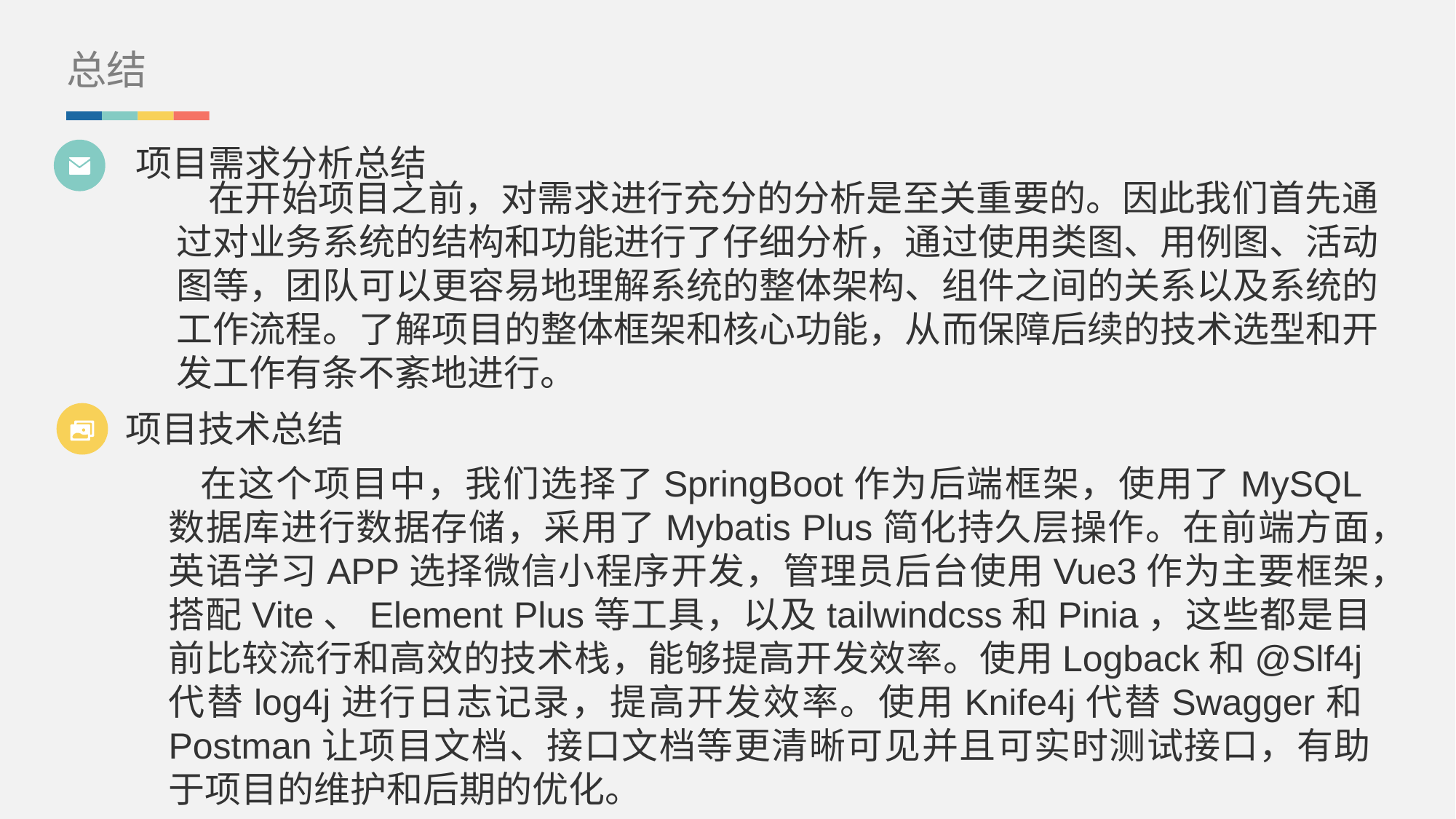

总结

项目需求分析总结

在开始项目之前，对需求进行充分的分析是至关重要的。因此我们首先通过对业务系统的结构和功能进行了仔细分析，通过使用类图、用例图、活动图等，团队可以更容易地理解系统的整体架构、组件之间的关系以及系统的工作流程。了解项目的整体框架和核心功能，从而保障后续的技术选型和开发工作有条不紊地进行。
项目技术总结

在这个项目中，我们选择了SpringBoot作为后端框架，使用了MySQL数据库进行数据存储，采用了Mybatis Plus简化持久层操作。在前端方面，英语学习APP选择微信小程序开发，管理员后台使用Vue3作为主要框架，搭配Vite、Element Plus等工具，以及tailwindcss和Pinia，这些都是目前比较流行和高效的技术栈，能够提高开发效率。使用Logback和@Slf4j代替log4j进行日志记录，提高开发效率。使用Knife4j代替Swagger和Postman让项目文档、接口文档等更清晰可见并且可实时测试接口，有助于项目的维护和后期的优化。